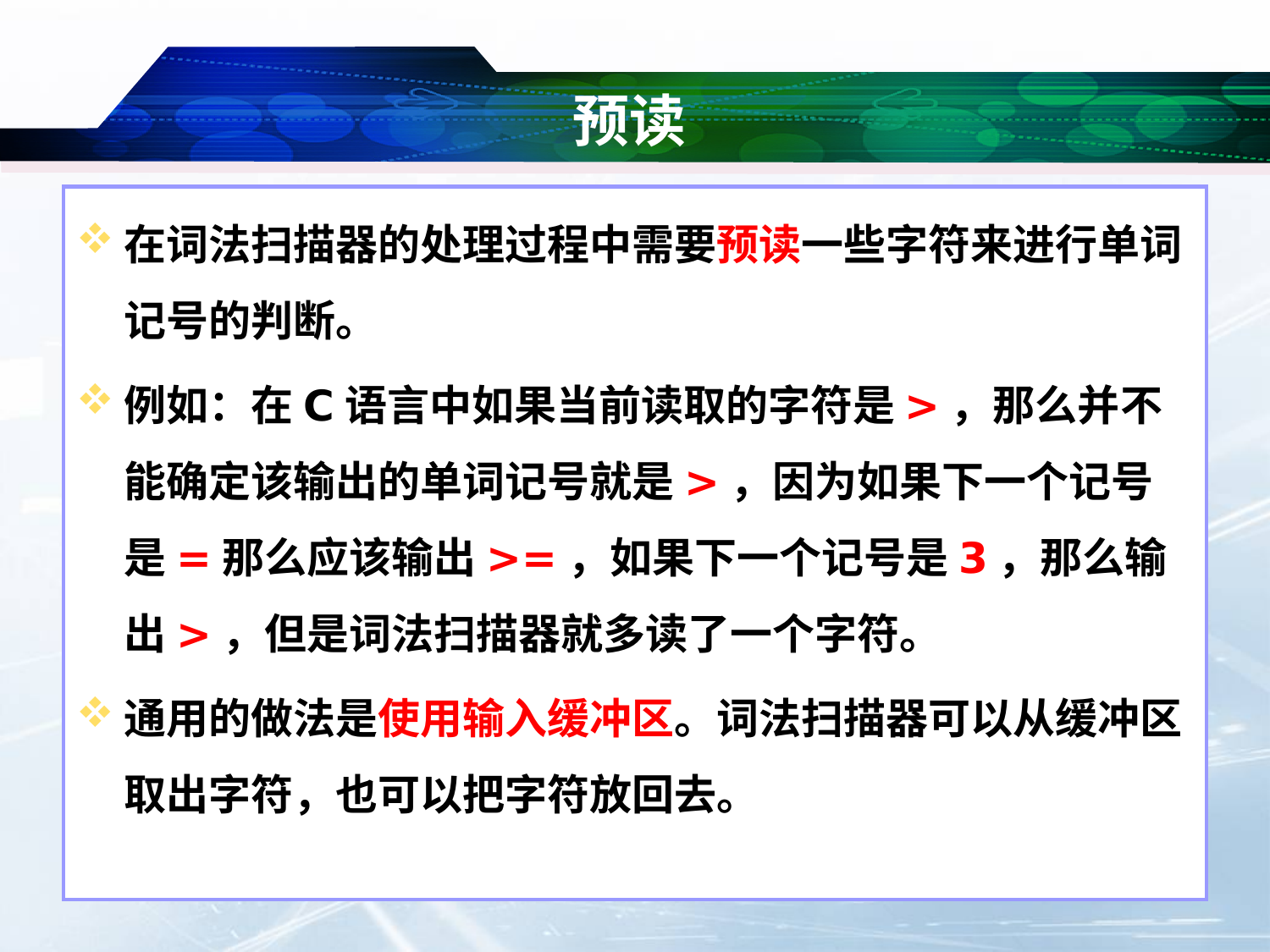

# 预读
在词法扫描器的处理过程中需要预读一些字符来进行单词记号的判断。
例如：在C语言中如果当前读取的字符是>，那么并不能确定该输出的单词记号就是>，因为如果下一个记号是=那么应该输出>=，如果下一个记号是3，那么输出>，但是词法扫描器就多读了一个字符。
通用的做法是使用输入缓冲区。词法扫描器可以从缓冲区取出字符，也可以把字符放回去。